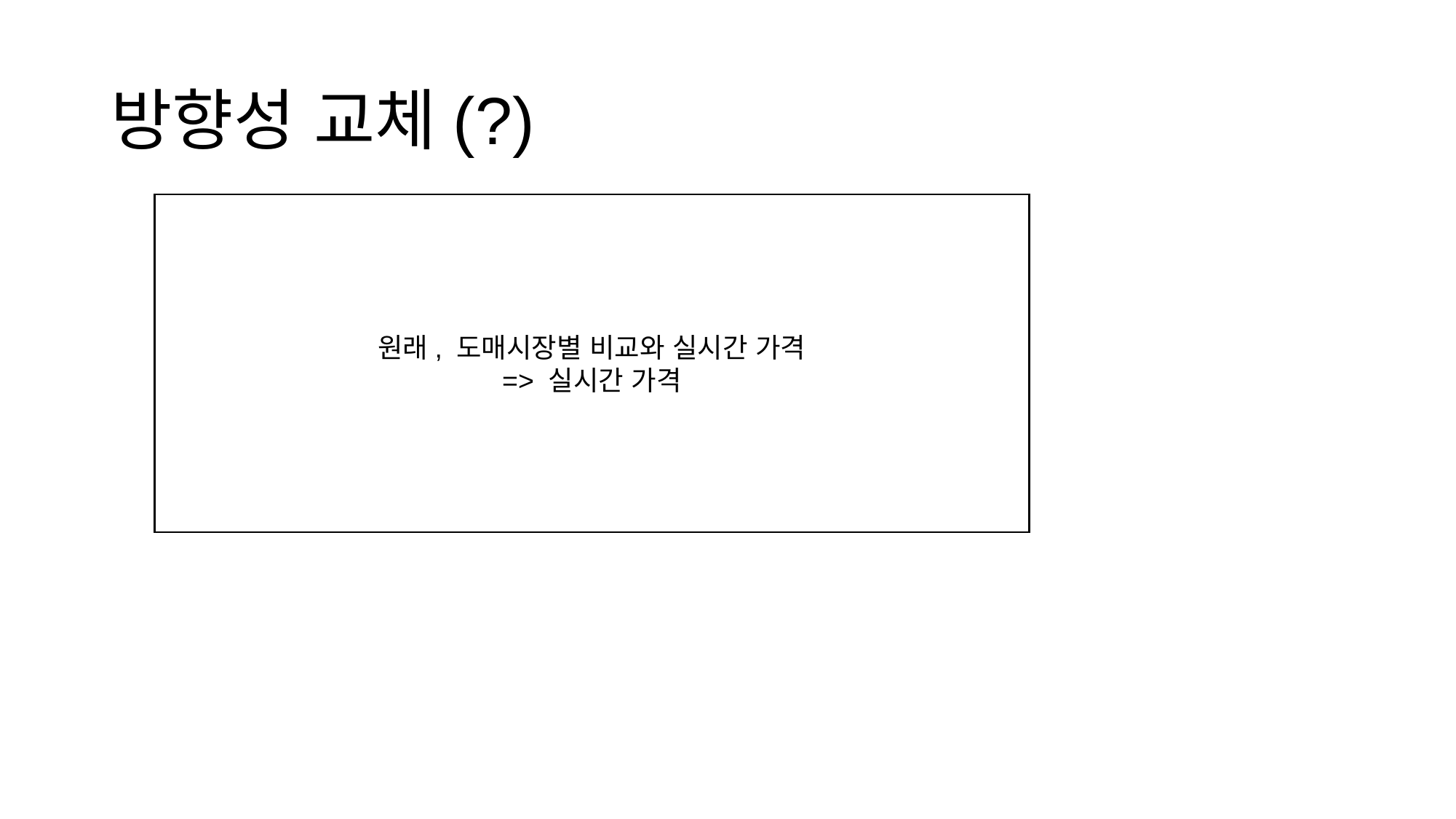

# 방향성 교체(?)
원래, 도매시장별 비교와 실시간 가격
=> 실시간 가격